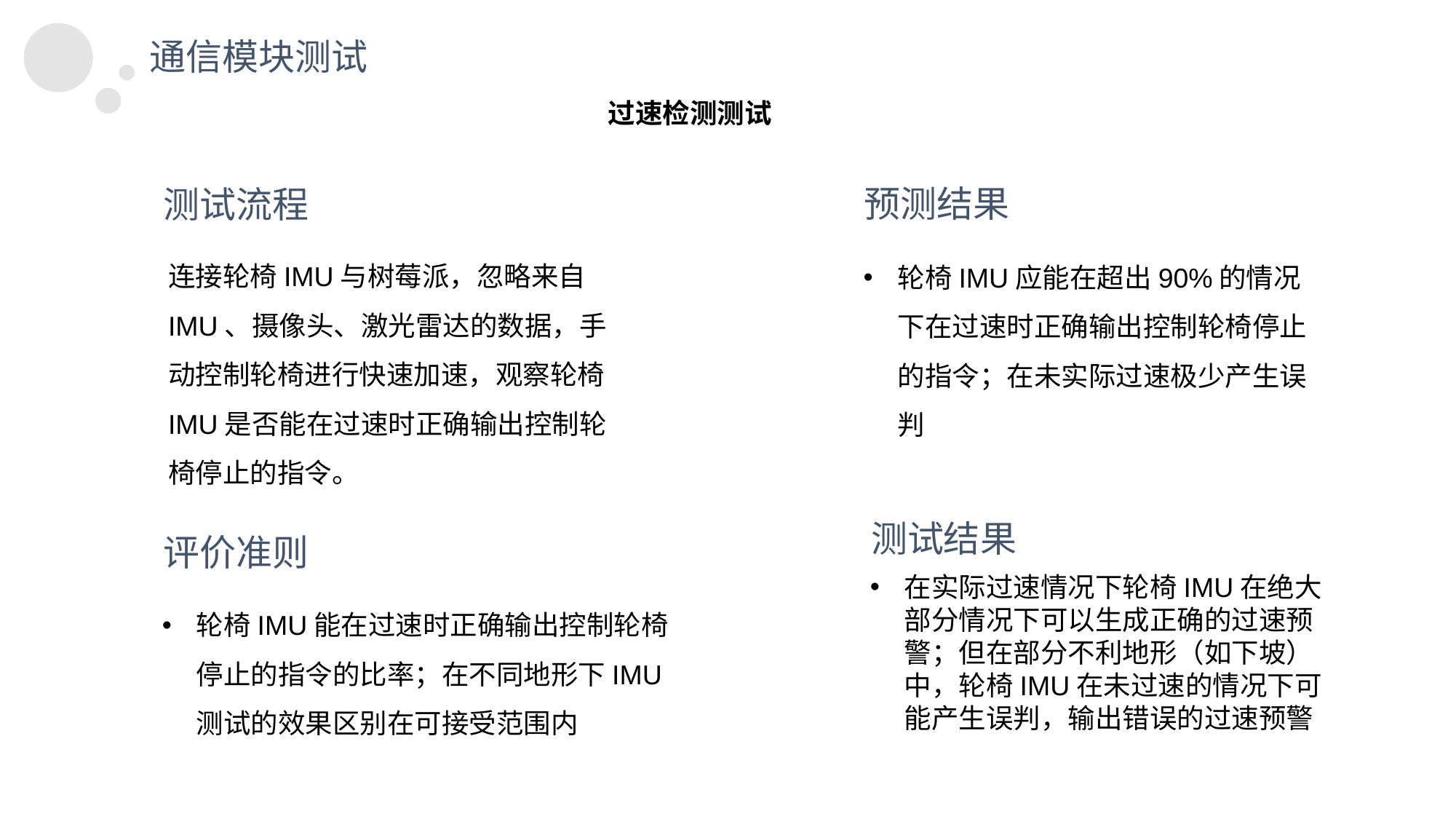

通信模块测试
过速检测测试
预测结果
测试流程
连接轮椅IMU与树莓派，忽略来自IMU、摄像头、激光雷达的数据，手动控制轮椅进行快速加速，观察轮椅IMU是否能在过速时正确输出控制轮椅停止的指令。
轮椅IMU应能在超出90%的情况下在过速时正确输出控制轮椅停止的指令；在未实际过速极少产生误判
PPT模板 http://www.1ppt.com/moban/
测试结果
评价准则
在实际过速情况下轮椅IMU在绝大部分情况下可以生成正确的过速预警；但在部分不利地形（如下坡）中，轮椅IMU在未过速的情况下可能产生误判，输出错误的过速预警
轮椅IMU能在过速时正确输出控制轮椅停止的指令的比率；在不同地形下IMU测试的效果区别在可接受范围内